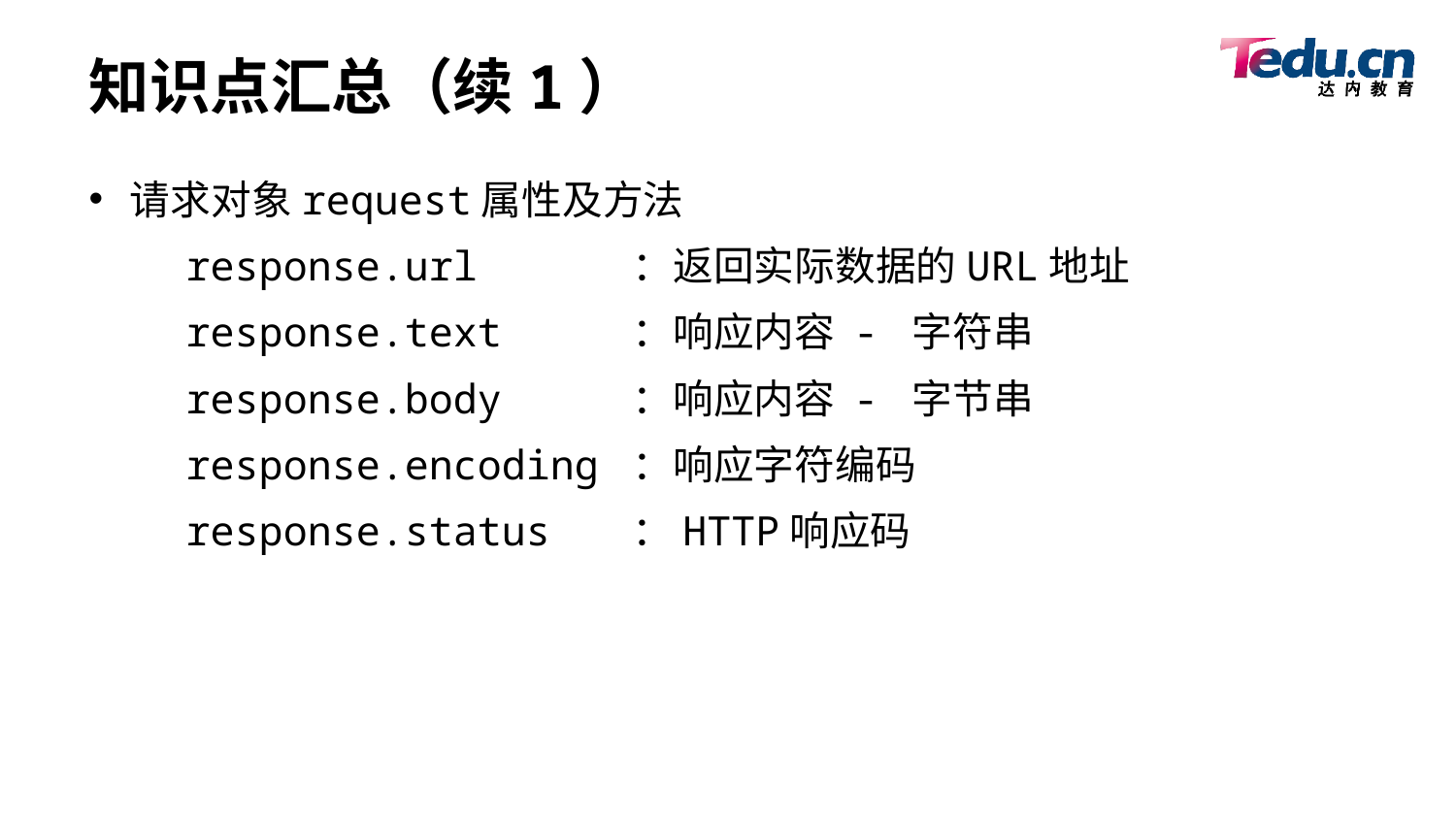

# 知识点汇总（续1）
请求对象request属性及方法
    response.url      ：返回实际数据的URL地址
    response.text     ：响应内容 - 字符串
    response.body     ：响应内容 - 字节串
    response.encoding ：响应字符编码
    response.status   ：HTTP响应码